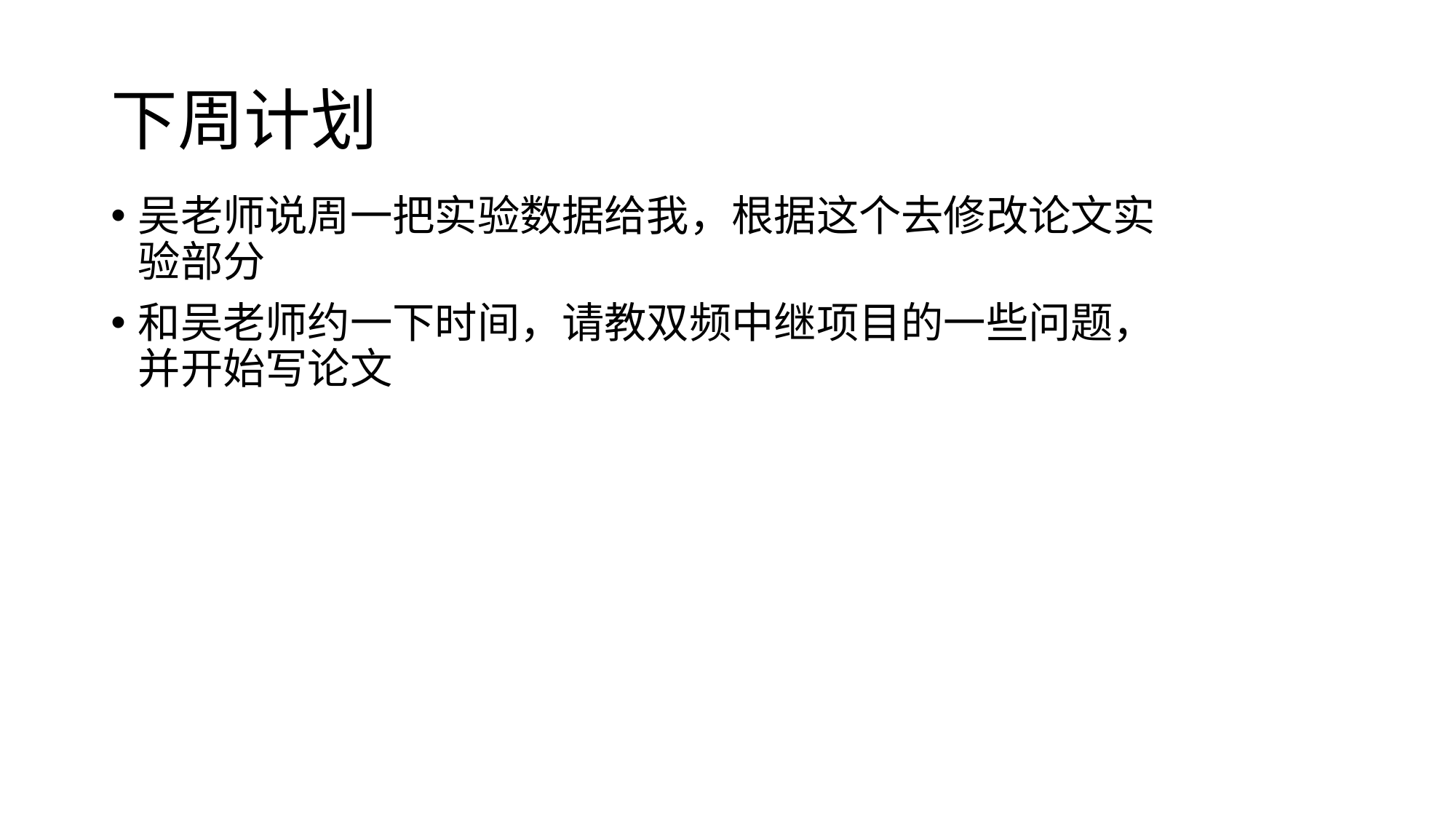

# 下周计划

吴老师说周一把实验数据给我，根据这个去修改论文实验部分
和吴老师约一下时间，请教双频中继项目的一些问题，并开始写论文